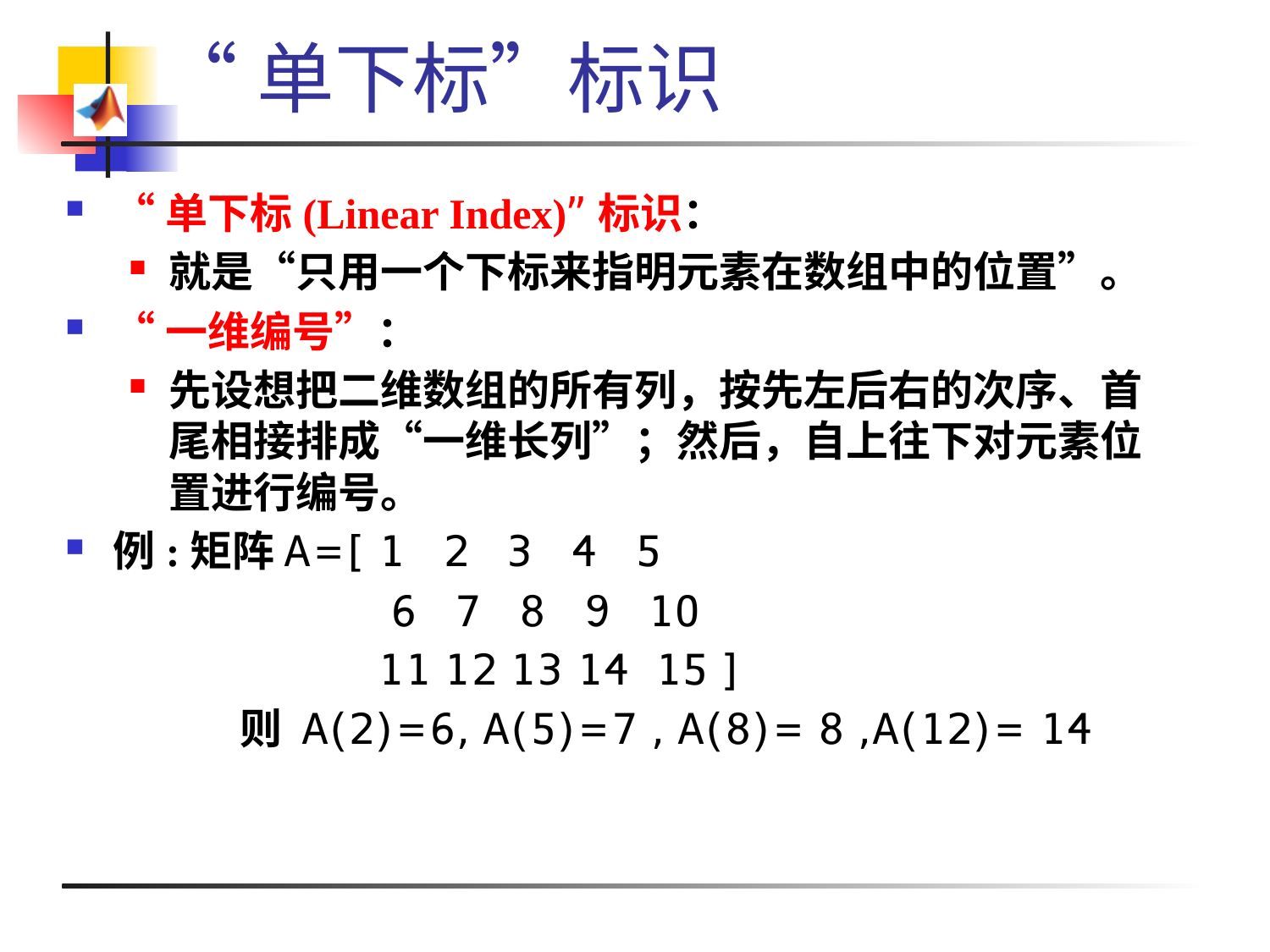

# “单下标”标识
“单下标(Linear Index)”标识：
就是“只用一个下标来指明元素在数组中的位置”。
“一维编号”：
先设想把二维数组的所有列，按先左后右的次序、首尾相接排成“一维长列”；然后，自上往下对元素位置进行编号。
例:矩阵A=[ 1   2   3   4   5
			  6   7   8   9   10
			 11 12 13 14  15 ]
		则 A(2)=6, A(5)=7 , A(8)= 8 ,A(12)= 14